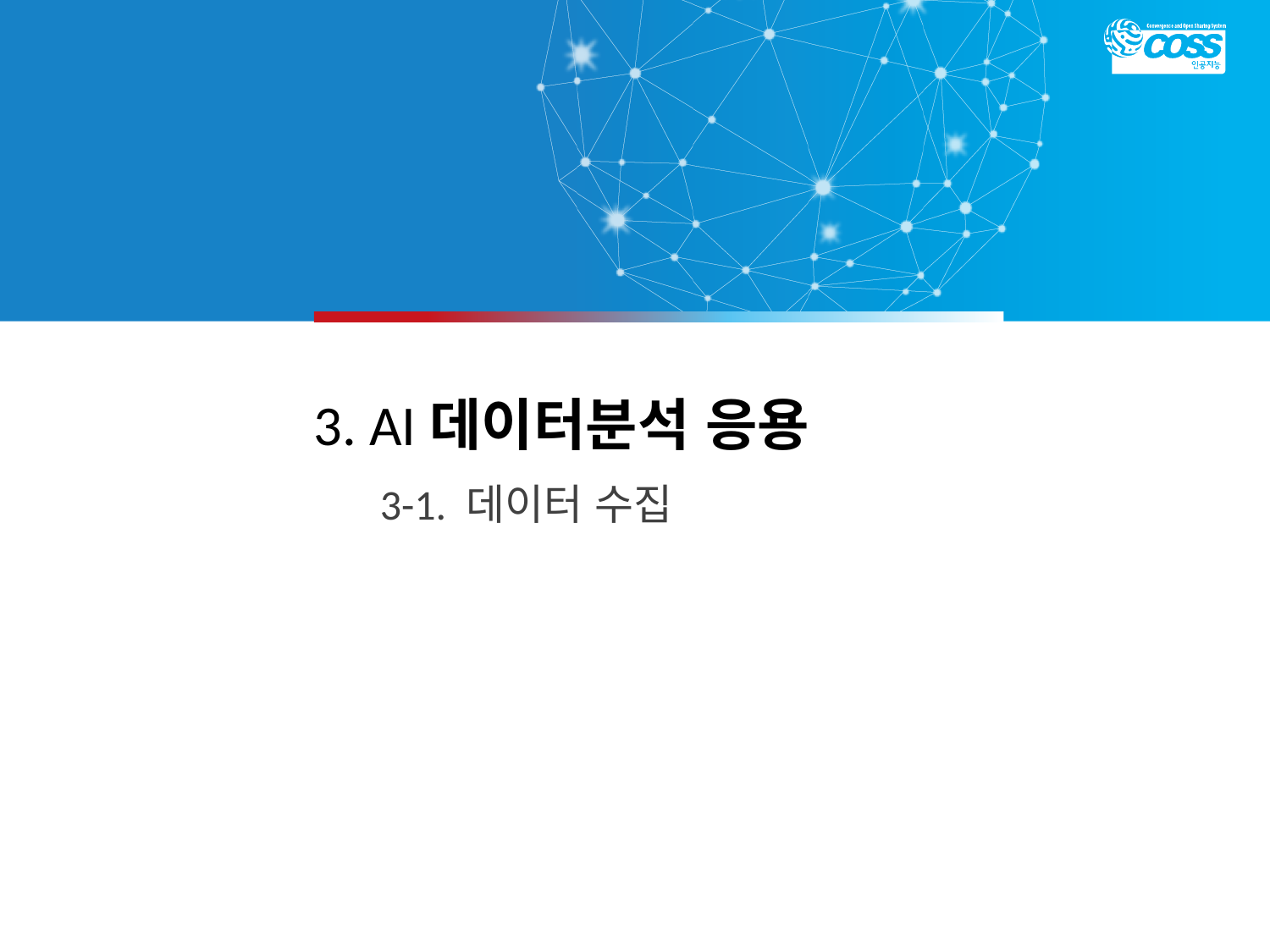

# 3. AI데이터분석 응용
3-1. 데이터 수집